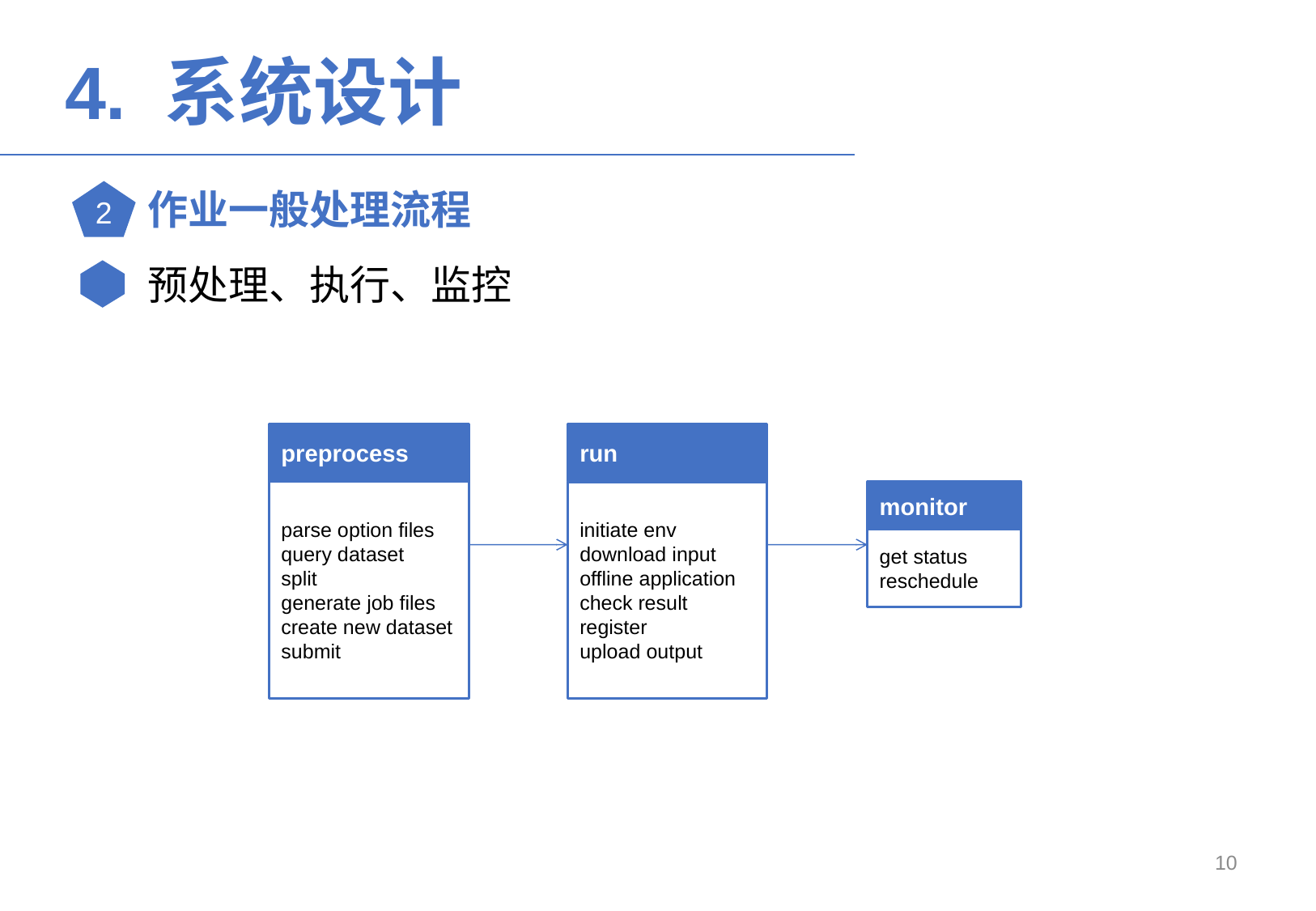

4. 系统设计
作业一般处理流程

2
预处理、执行、监控

preprocess
run
parse option files
query dataset
split
generate job files
create new dataset
submit
initiate env
download input
offline application
check result
register
upload output
monitor
get status
reschedule

10